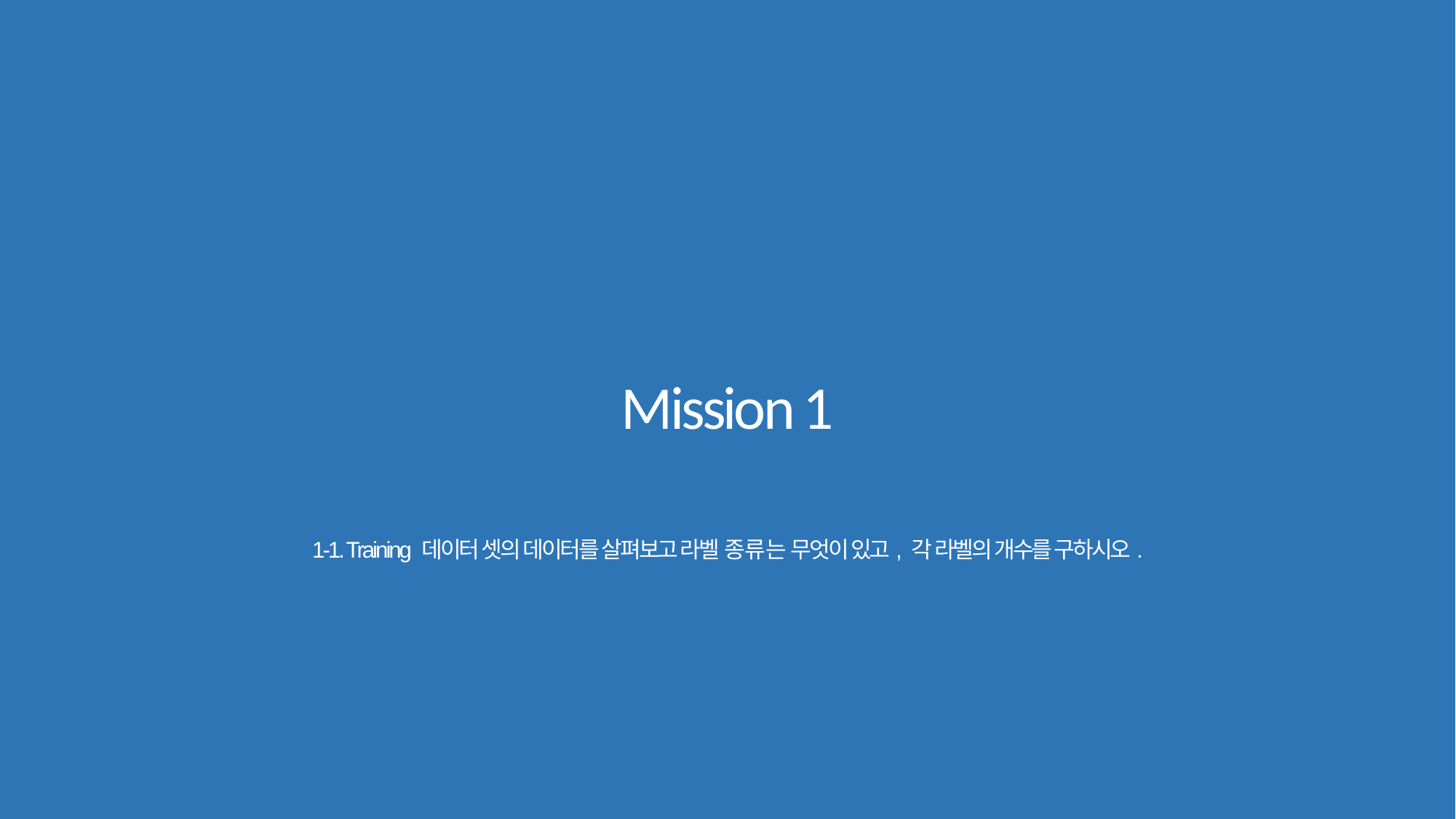

# Mission 1
1-1. Training 데이터 셋의 데이터를 살펴보고 라벨 종류는 무엇이 있고, 각 라벨의 개수를 구하시오.